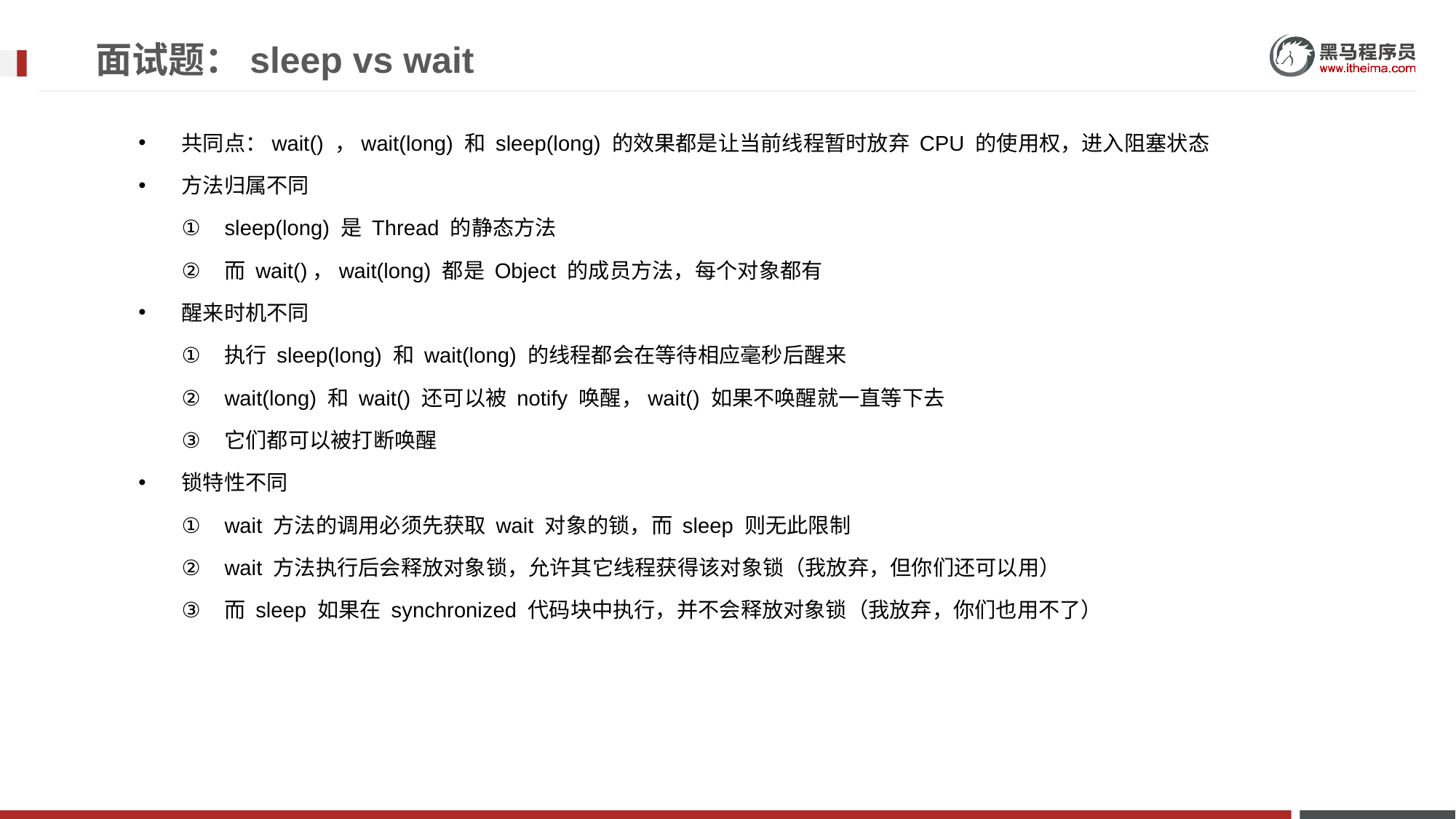

# 面试题：sleep vs wait
共同点：wait() ，wait(long) 和 sleep(long) 的效果都是让当前线程暂时放弃 CPU 的使用权，进入阻塞状态
方法归属不同
sleep(long) 是 Thread 的静态方法
而 wait()，wait(long) 都是 Object 的成员方法，每个对象都有
醒来时机不同
执行 sleep(long) 和 wait(long) 的线程都会在等待相应毫秒后醒来
wait(long) 和 wait() 还可以被 notify 唤醒，wait() 如果不唤醒就一直等下去
它们都可以被打断唤醒
锁特性不同
wait 方法的调用必须先获取 wait 对象的锁，而 sleep 则无此限制
wait 方法执行后会释放对象锁，允许其它线程获得该对象锁（我放弃，但你们还可以用）
而 sleep 如果在 synchronized 代码块中执行，并不会释放对象锁（我放弃，你们也用不了）